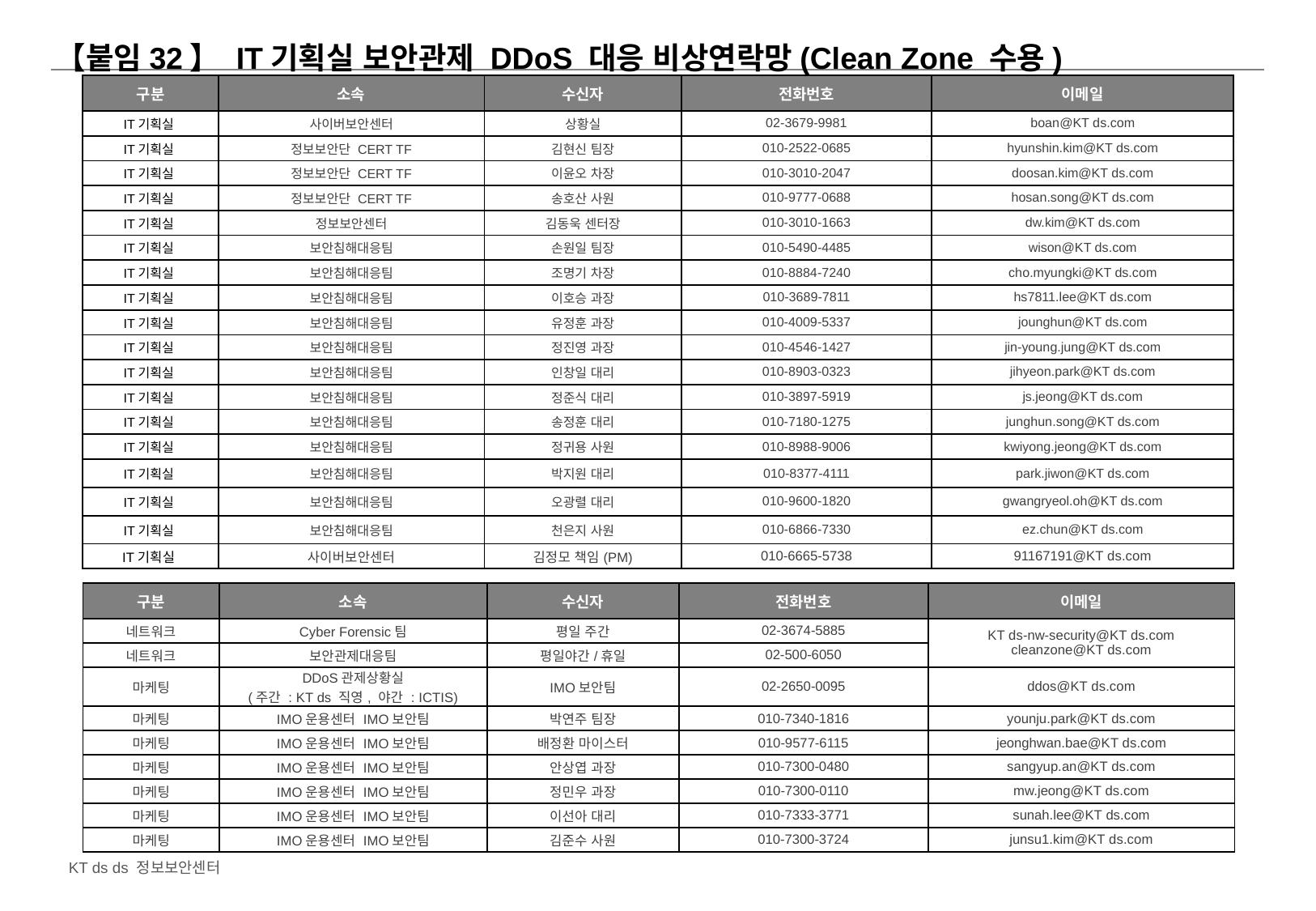

【붙임32】 IT기획실 보안관제 DDoS 대응 비상연락망(Clean Zone 수용)
| 구분 | 소속 | 수신자 | 전화번호 | 이메일 |
| --- | --- | --- | --- | --- |
| IT기획실 | 사이버보안센터 | 상황실 | 02-3679-9981 | boan@KT ds.com |
| IT기획실 | 정보보안단 CERT TF | 김현신 팀장 | 010-2522-0685 | hyunshin.kim@KT ds.com |
| IT기획실 | 정보보안단 CERT TF | 이윤오 차장 | 010-3010-2047 | doosan.kim@KT ds.com |
| IT기획실 | 정보보안단 CERT TF | 송호산 사원 | 010-9777-0688 | hosan.song@KT ds.com |
| IT기획실 | 정보보안센터 | 김동욱 센터장 | 010-3010-1663 | dw.kim@KT ds.com |
| IT기획실 | 보안침해대응팀 | 손원일 팀장 | 010-5490-4485 | wison@KT ds.com |
| IT기획실 | 보안침해대응팀 | 조명기 차장 | 010-8884-7240 | cho.myungki@KT ds.com |
| IT기획실 | 보안침해대응팀 | 이호승 과장 | 010-3689-7811 | hs7811.lee@KT ds.com |
| IT기획실 | 보안침해대응팀 | 유정훈 과장 | 010-4009-5337 | jounghun@KT ds.com |
| IT기획실 | 보안침해대응팀 | 정진영 과장 | 010-4546-1427 | jin-young.jung@KT ds.com |
| IT기획실 | 보안침해대응팀 | 인창일 대리 | 010-8903-0323 | jihyeon.park@KT ds.com |
| IT기획실 | 보안침해대응팀 | 정준식 대리 | 010-3897-5919 | js.jeong@KT ds.com |
| IT기획실 | 보안침해대응팀 | 송정훈 대리 | 010-7180-1275 | junghun.song@KT ds.com |
| IT기획실 | 보안침해대응팀 | 정귀용 사원 | 010-8988-9006 | kwiyong.jeong@KT ds.com |
| IT기획실 | 보안침해대응팀 | 박지원 대리 | 010-8377-4111 | park.jiwon@KT ds.com |
| IT기획실 | 보안침해대응팀 | 오광렬 대리 | 010-9600-1820 | gwangryeol.oh@KT ds.com |
| IT기획실 | 보안침해대응팀 | 천은지 사원 | 010-6866-7330 | ez.chun@KT ds.com |
| IT기획실 | 사이버보안센터 | 김정모 책임(PM) | 010-6665-5738 | 91167191@KT ds.com |
| 구분 | 소속 | 수신자 | 전화번호 | 이메일 |
| --- | --- | --- | --- | --- |
| 네트워크 | Cyber Forensic팀 | 평일 주간 | 02-3674-5885 | KT ds-nw-security@KT ds.com cleanzone@KT ds.com |
| 네트워크 | 보안관제대응팀 | 평일야간/휴일 | 02-500-6050 |  |
| 마케팅 | DDoS관제상황실 (주간 : KT ds 직영, 야간 : ICTIS) | IMO보안팀 | 02-2650-0095 | ddos@KT ds.com |
| 마케팅 | IMO운용센터 IMO보안팀 | 박연주 팀장 | 010-7340-1816 | younju.park@KT ds.com |
| 마케팅 | IMO운용센터 IMO보안팀 | 배정환 마이스터 | 010-9577-6115 | jeonghwan.bae@KT ds.com |
| 마케팅 | IMO운용센터 IMO보안팀 | 안상엽 과장 | 010-7300-0480 | sangyup.an@KT ds.com |
| 마케팅 | IMO운용센터 IMO보안팀 | 정민우 과장 | 010-7300-0110 | mw.jeong@KT ds.com |
| 마케팅 | IMO운용센터 IMO보안팀 | 이선아 대리 | 010-7333-3771 | sunah.lee@KT ds.com |
| 마케팅 | IMO운용센터 IMO보안팀 | 김준수 사원 | 010-7300-3724 | junsu1.kim@KT ds.com |